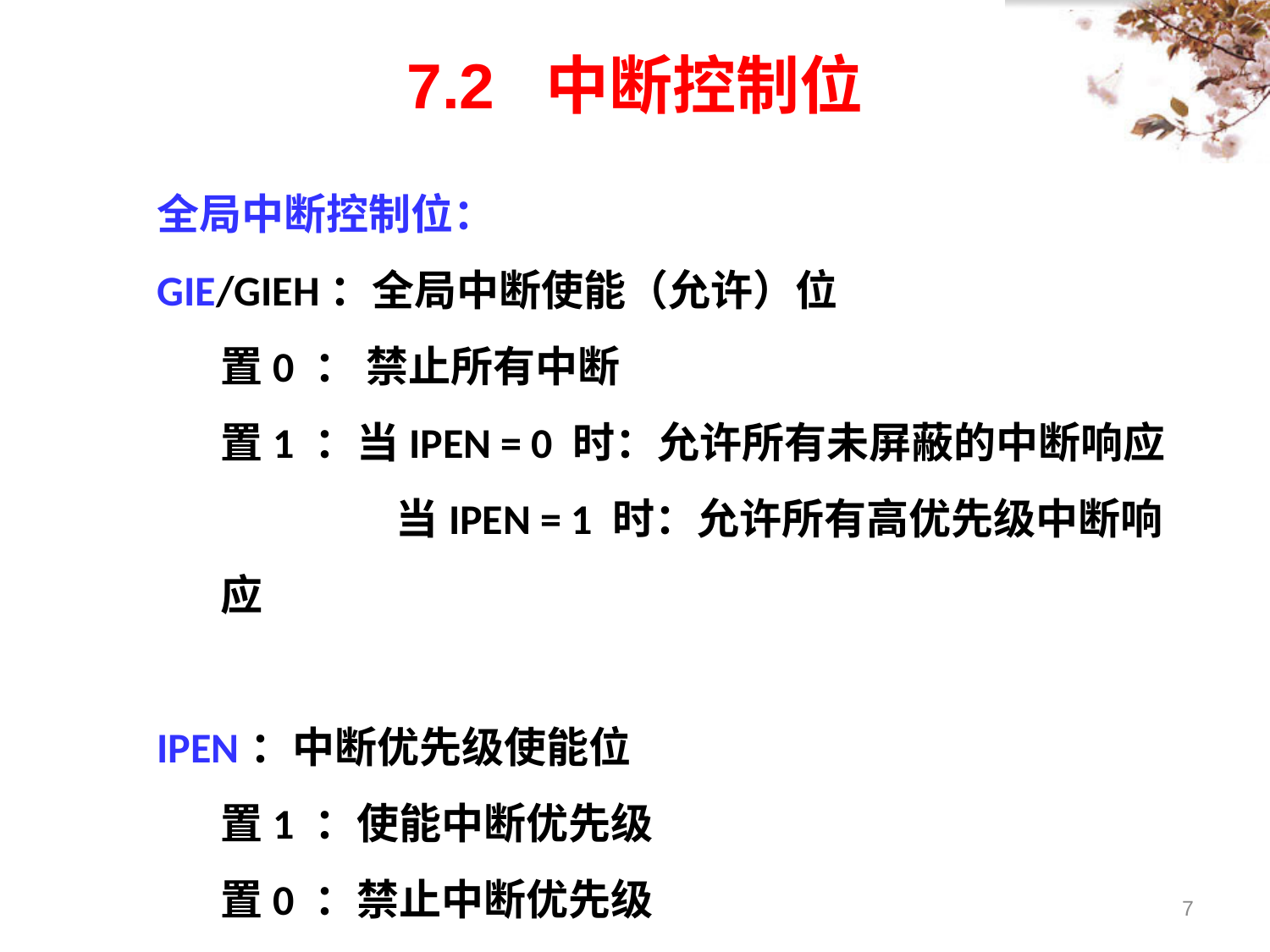

7.2  中断控制位
全局中断控制位：
GIE/GIEH：全局中断使能（允许）位
置0 ： 禁止所有中断
置1 ：当IPEN = 0 时：允许所有未屏蔽的中断响应
     	    当IPEN = 1 时：允许所有高优先级中断响应

IPEN：中断优先级使能位
置1 ：使能中断优先级
置0 ：禁止中断优先级
7